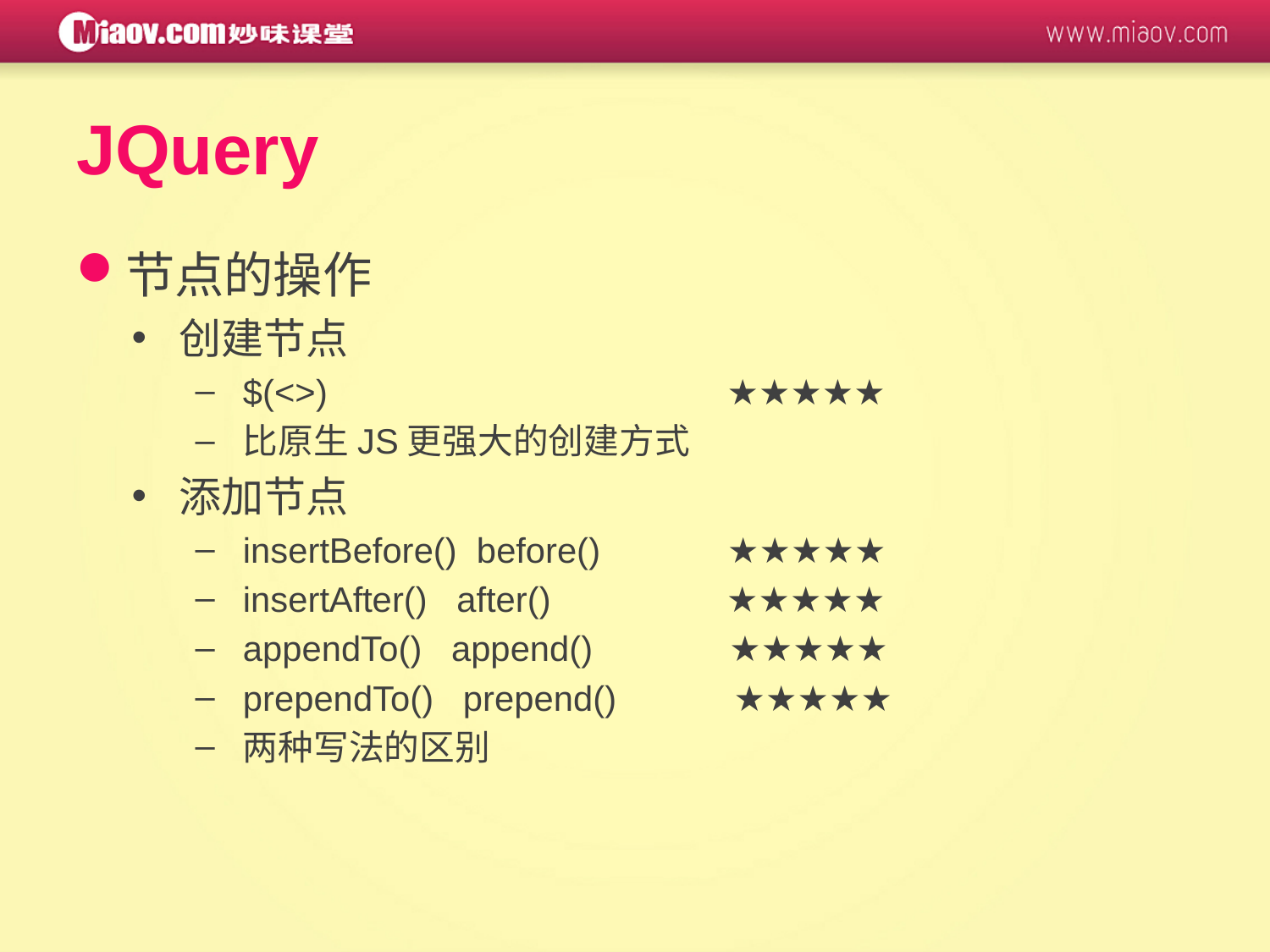

# JQuery
节点的操作
创建节点
$(<>)                                         ★★★★★
比原生JS更强大的创建方式
添加节点
insertBefore()  before()             ★★★★★
insertAfter()   after()                  ★★★★★
appendTo()   append()              ★★★★★
prependTo()   prepend()            ★★★★★
两种写法的区别